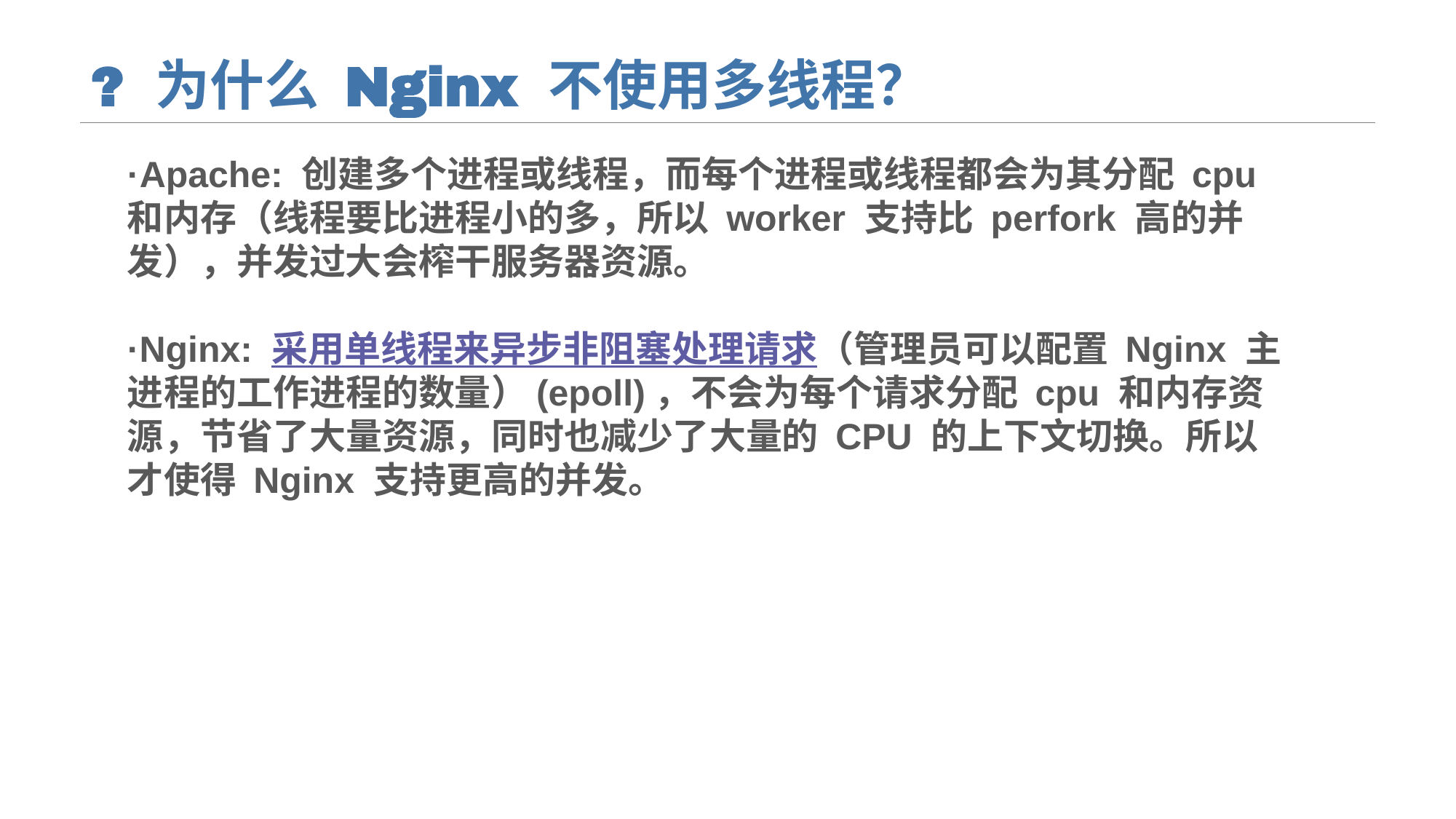

# ? 为什么 Nginx 不使用多线程？
·Apache: 创建多个进程或线程，而每个进程或线程都会为其分配 cpu 和内存（线程要比进程小的多，所以 worker 支持比 perfork 高的并发），并发过大会榨干服务器资源。

·Nginx: 采用单线程来异步非阻塞处理请求（管理员可以配置 Nginx 主进程的工作进程的数量）(epoll)，不会为每个请求分配 cpu 和内存资源，节省了大量资源，同时也减少了大量的 CPU 的上下文切换。所以才使得 Nginx 支持更高的并发。

21